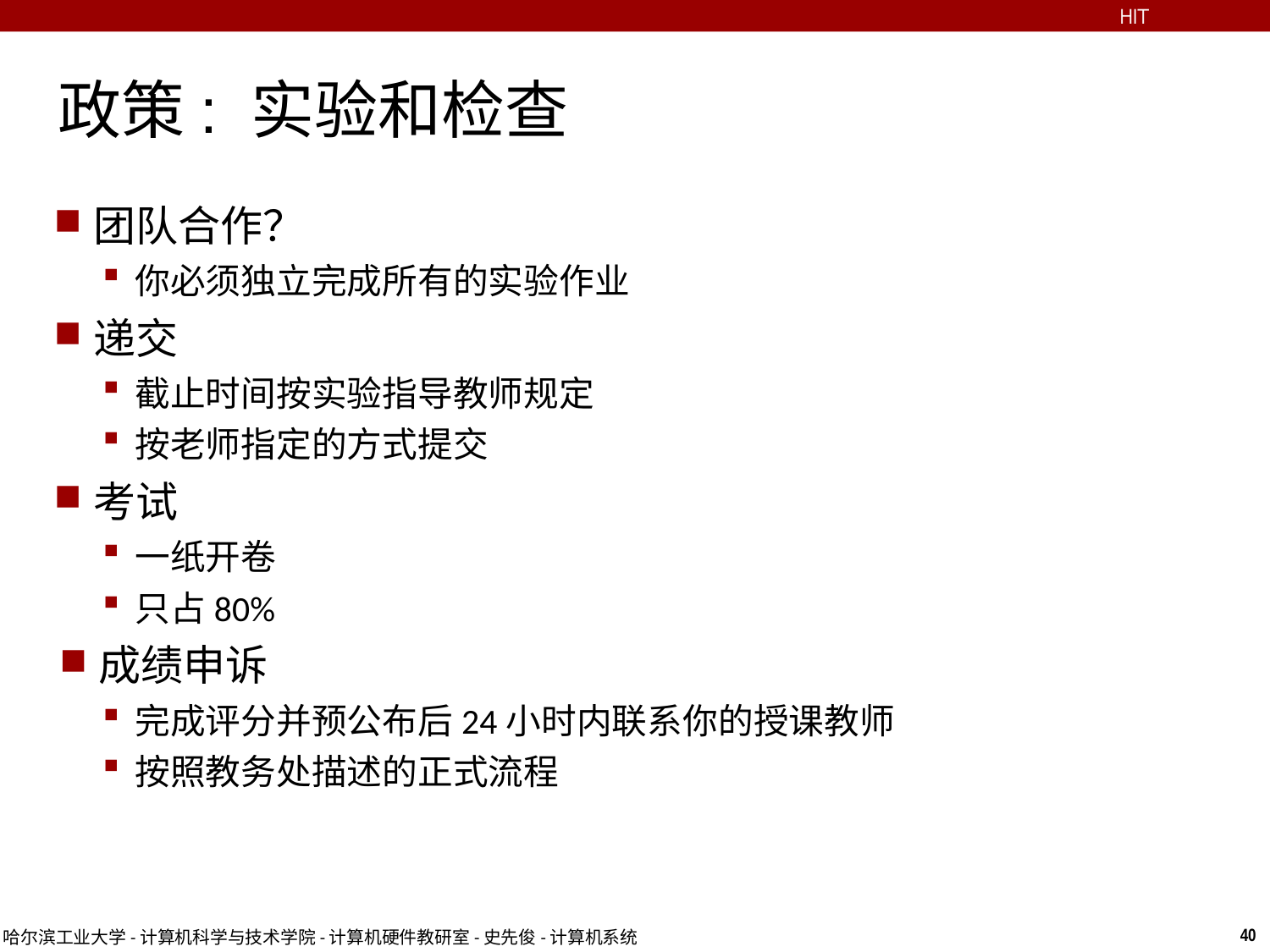

HIT
# 政策: 实验和检查
团队合作？
你必须独立完成所有的实验作业
递交
截止时间按实验指导教师规定
按老师指定的方式提交
考试
一纸开卷
只占80%
成绩申诉
完成评分并预公布后24小时内联系你的授课教师
按照教务处描述的正式流程